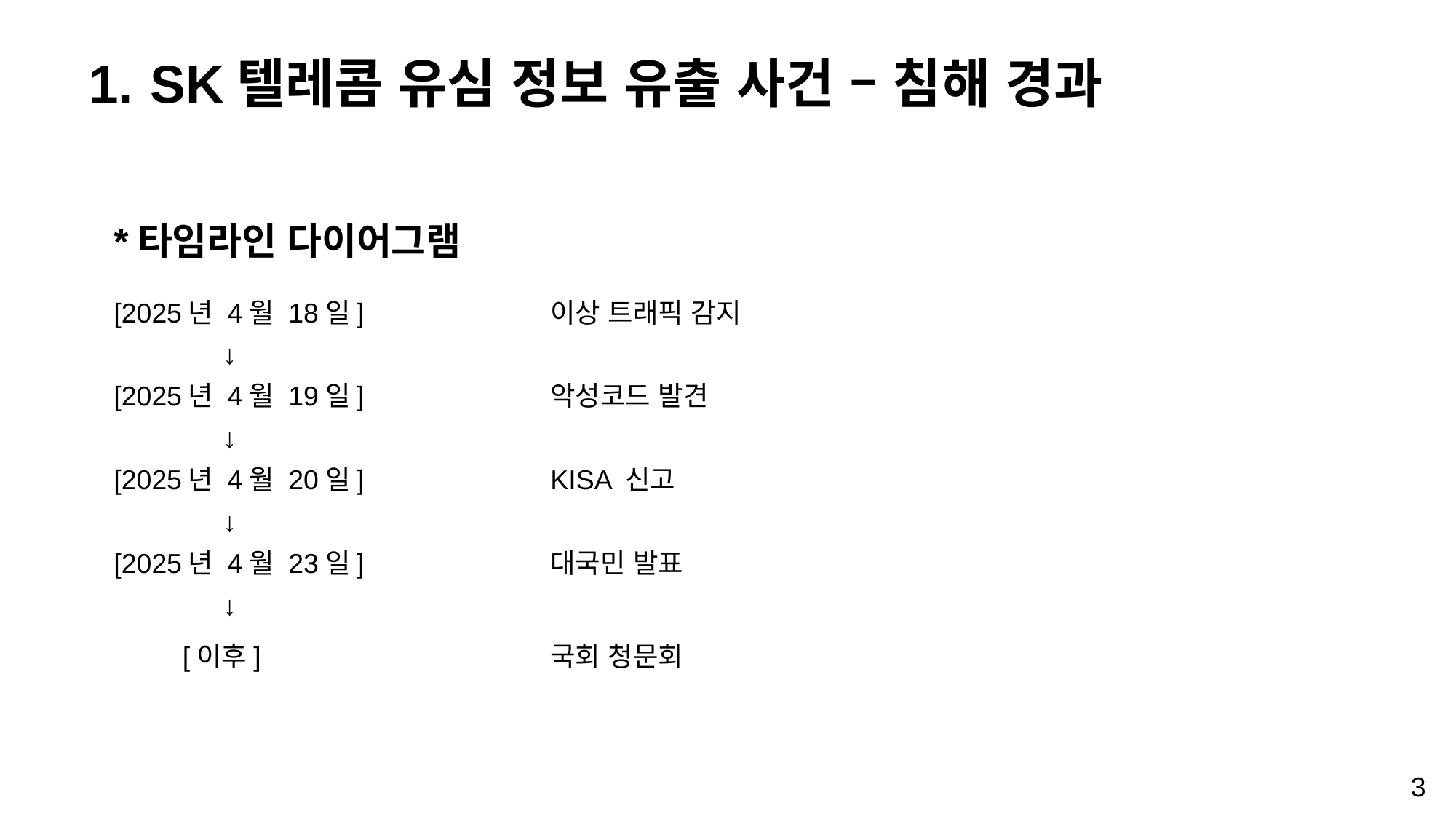

SK텔레콤 유심 정보 유출 사건 – 침해 경과
*타임라인 다이어그램

[2025년 4월 18일]		이상 트래픽 감지

	↓

[2025년 4월 19일]		악성코드 발견

	↓

[2025년 4월 20일]		KISA 신고

	↓

[2025년 4월 23일]		대국민 발표

	↓

         [이후]			국회 청문회
3